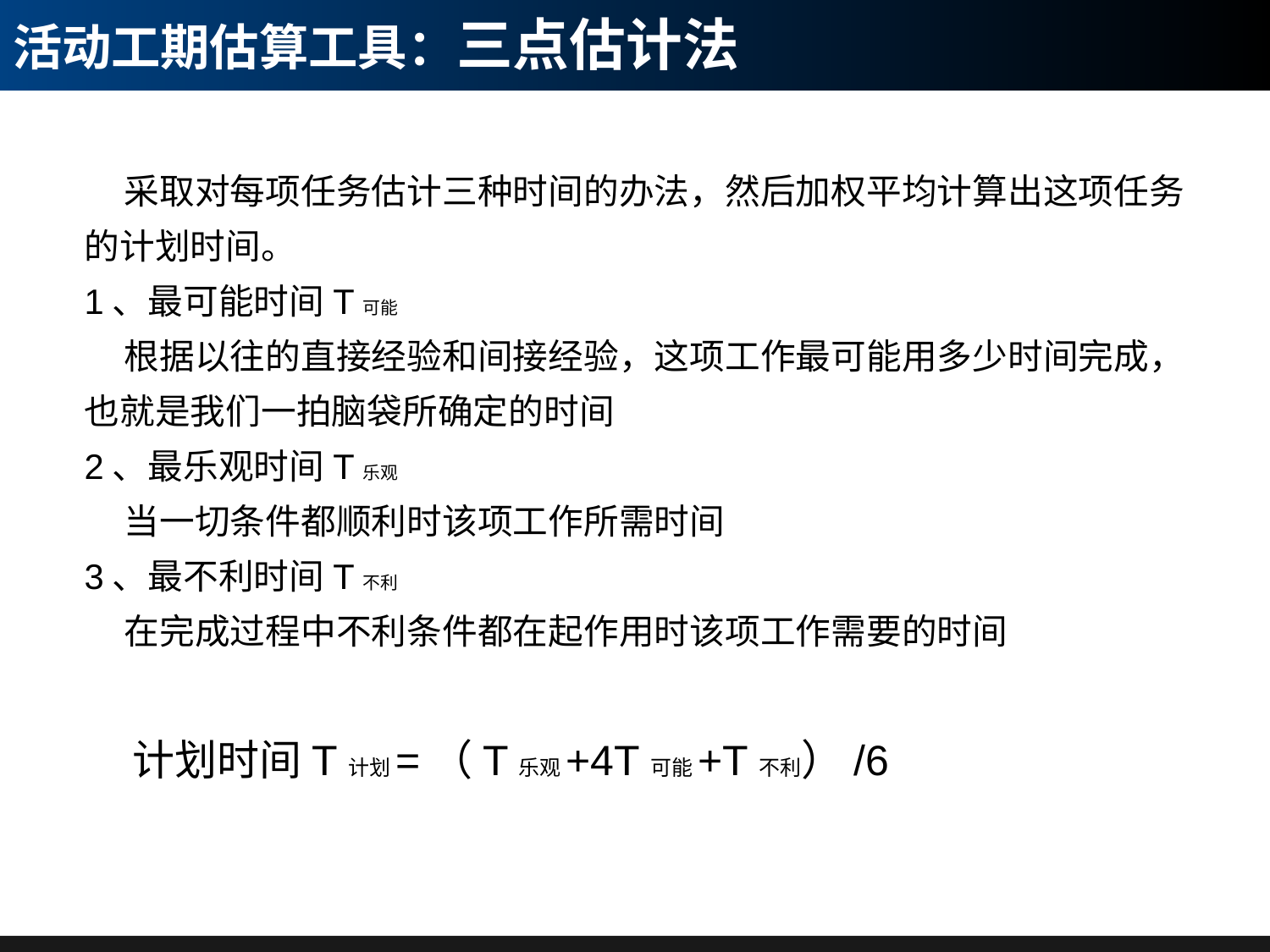

活动工期估算工具：三点估计法
    采取对每项任务估计三种时间的办法，然后加权平均计算出这项任务的计划时间。
1、最可能时间T可能
    根据以往的直接经验和间接经验，这项工作最可能用多少时间完成，也就是我们一拍脑袋所确定的时间
2、最乐观时间T乐观
    当一切条件都顺利时该项工作所需时间
3、最不利时间T不利
    在完成过程中不利条件都在起作用时该项工作需要的时间

    计划时间T计划=（T乐观+4T可能+T不利）/6